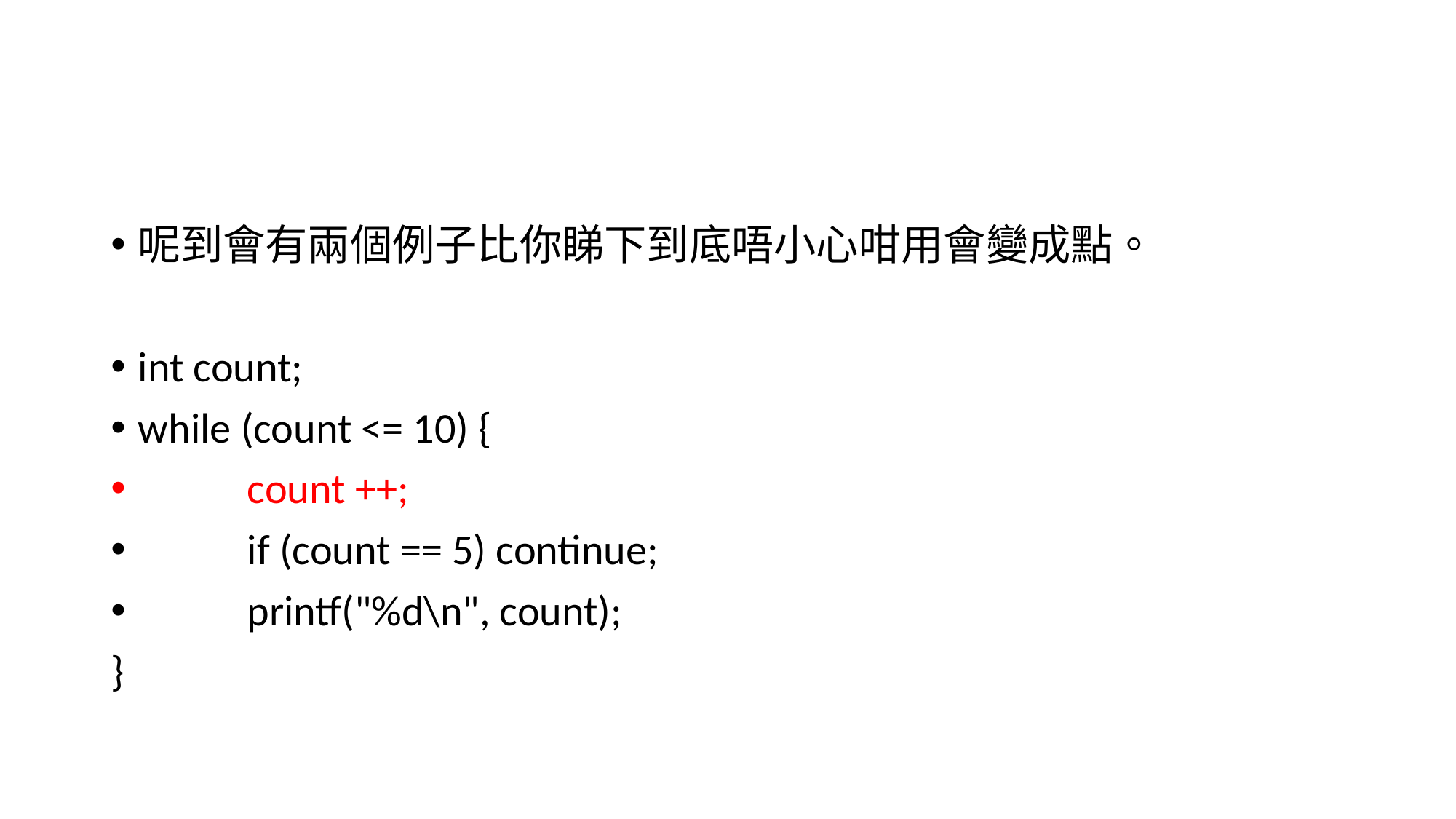

#
呢到會有兩個例子比你睇下到底唔小心咁用會變成點。

int count;
while (count <= 10) {
	count ++;
	if (count == 5) continue;
	printf("%d\n", count);
}